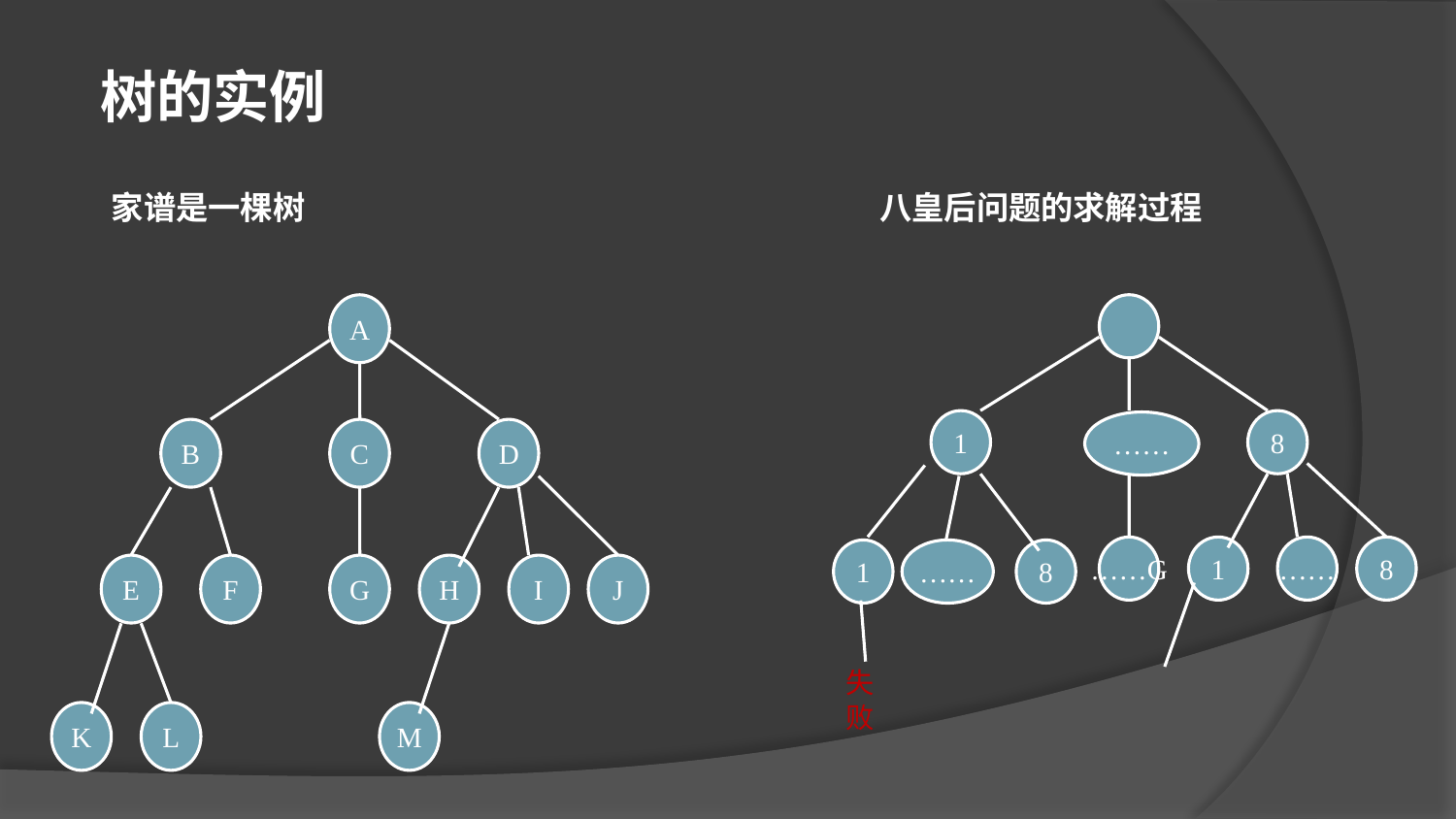

树的实例
家谱是一棵树
八皇后问题的求解过程
A

B
C
D

E
F
G
H
I
J

K
L
M

1
8
……

……G
1
……
8
1
……
8

失败